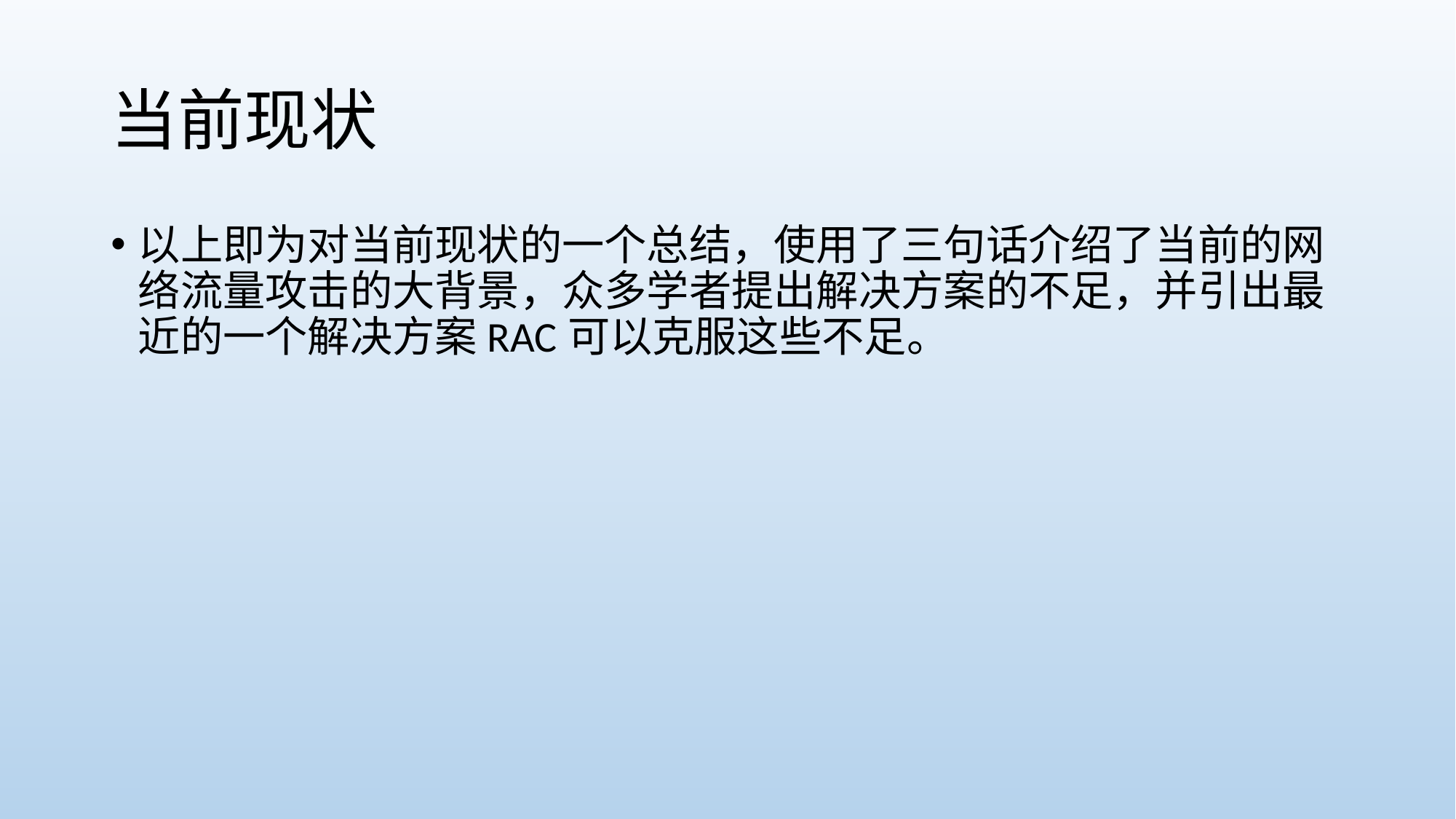

# 当前现状
以上即为对当前现状的一个总结，使用了三句话介绍了当前的网络流量攻击的大背景，众多学者提出解决方案的不足，并引出最近的一个解决方案RAC可以克服这些不足。